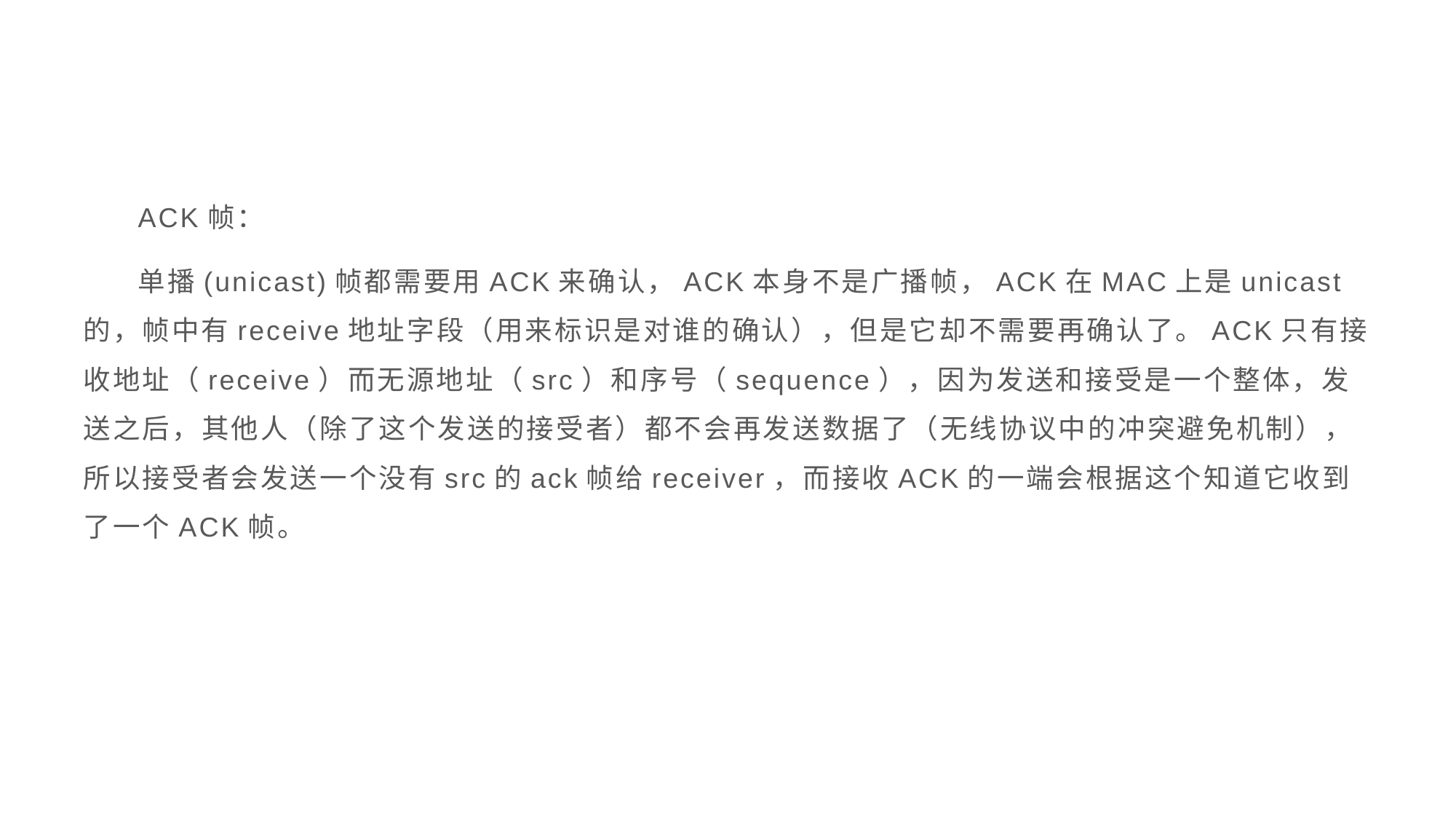

ACK帧：
单播(unicast)帧都需要用ACK来确认，ACK本身不是广播帧，ACK在MAC上是unicast的，帧中有receive地址字段（用来标识是对谁的确认），但是它却不需要再确认了。ACK只有接收地址（receive）而无源地址（src）和序号（sequence），因为发送和接受是一个整体，发送之后，其他人（除了这个发送的接受者）都不会再发送数据了（无线协议中的冲突避免机制），所以接受者会发送一个没有src的ack帧给receiver，而接收ACK的一端会根据这个知道它收到了一个ACK帧。